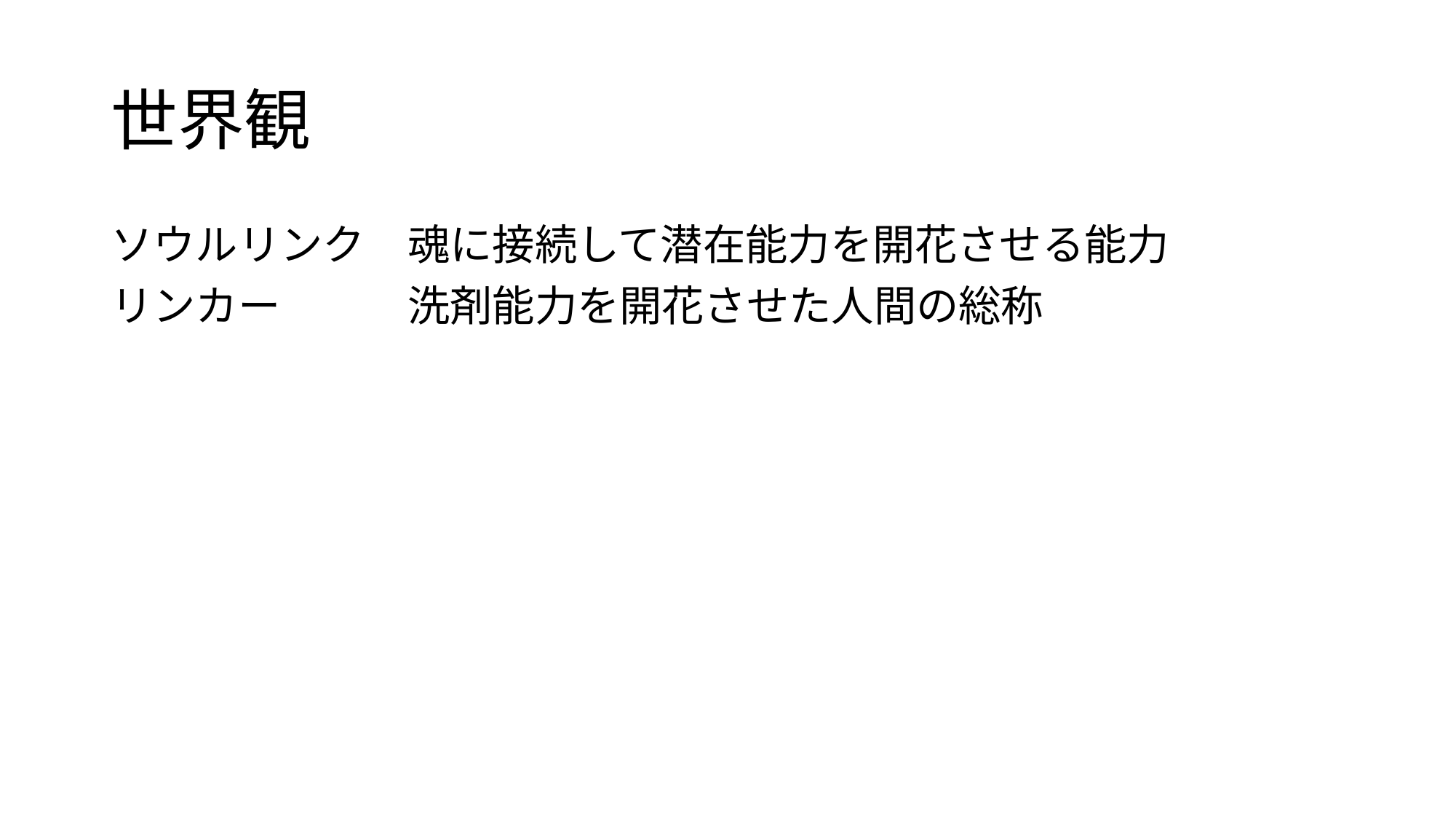

# 世界観
ソウルリンク　魂に接続して潜在能力を開花させる能力
リンカー　　　洗剤能力を開花させた人間の総称